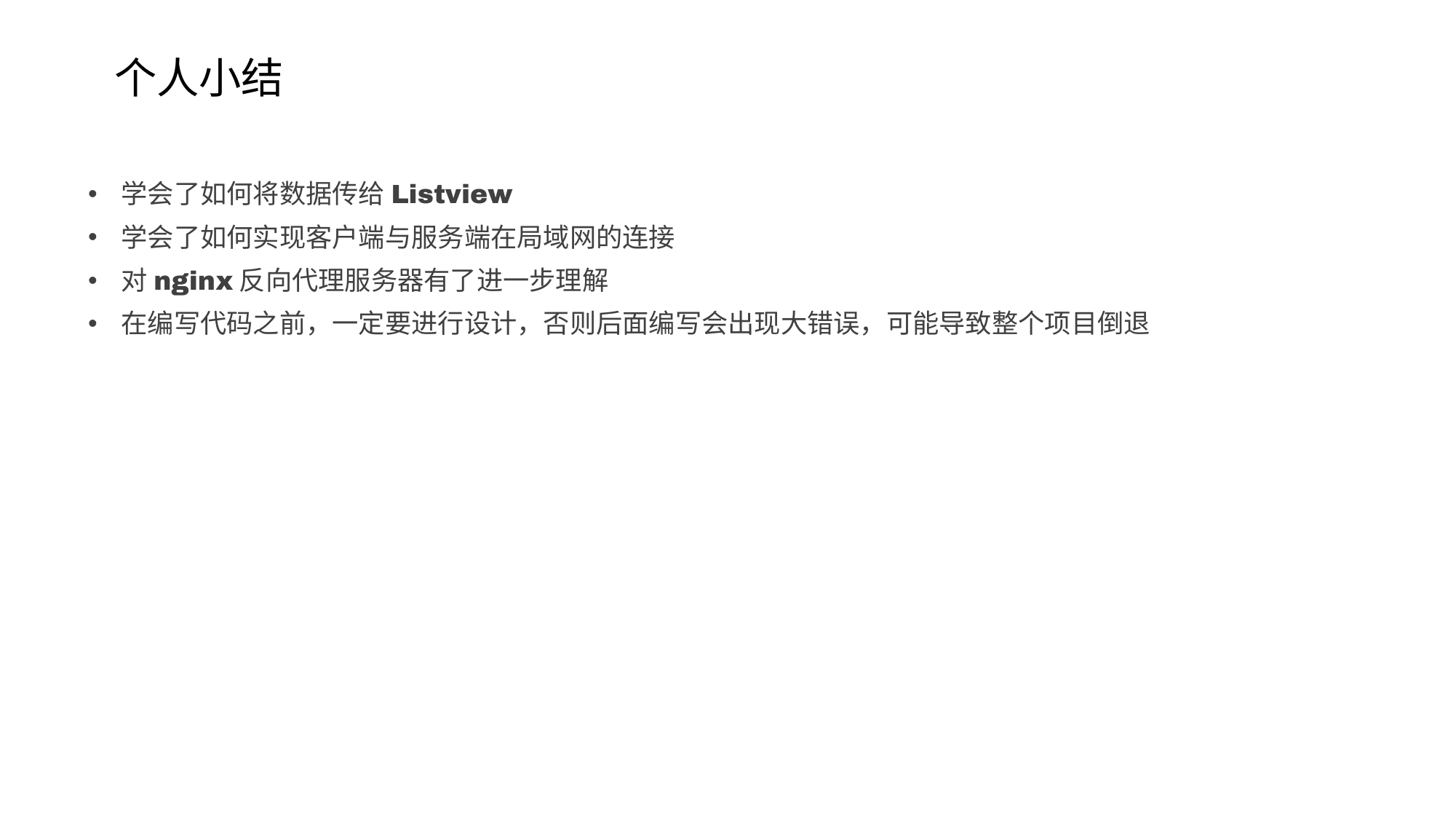

# 个人小结
学会了如何将数据传给Listview
学会了如何实现客户端与服务端在局域网的连接
对nginx反向代理服务器有了进一步理解
在编写代码之前，一定要进行设计，否则后面编写会出现大错误，可能导致整个项目倒退